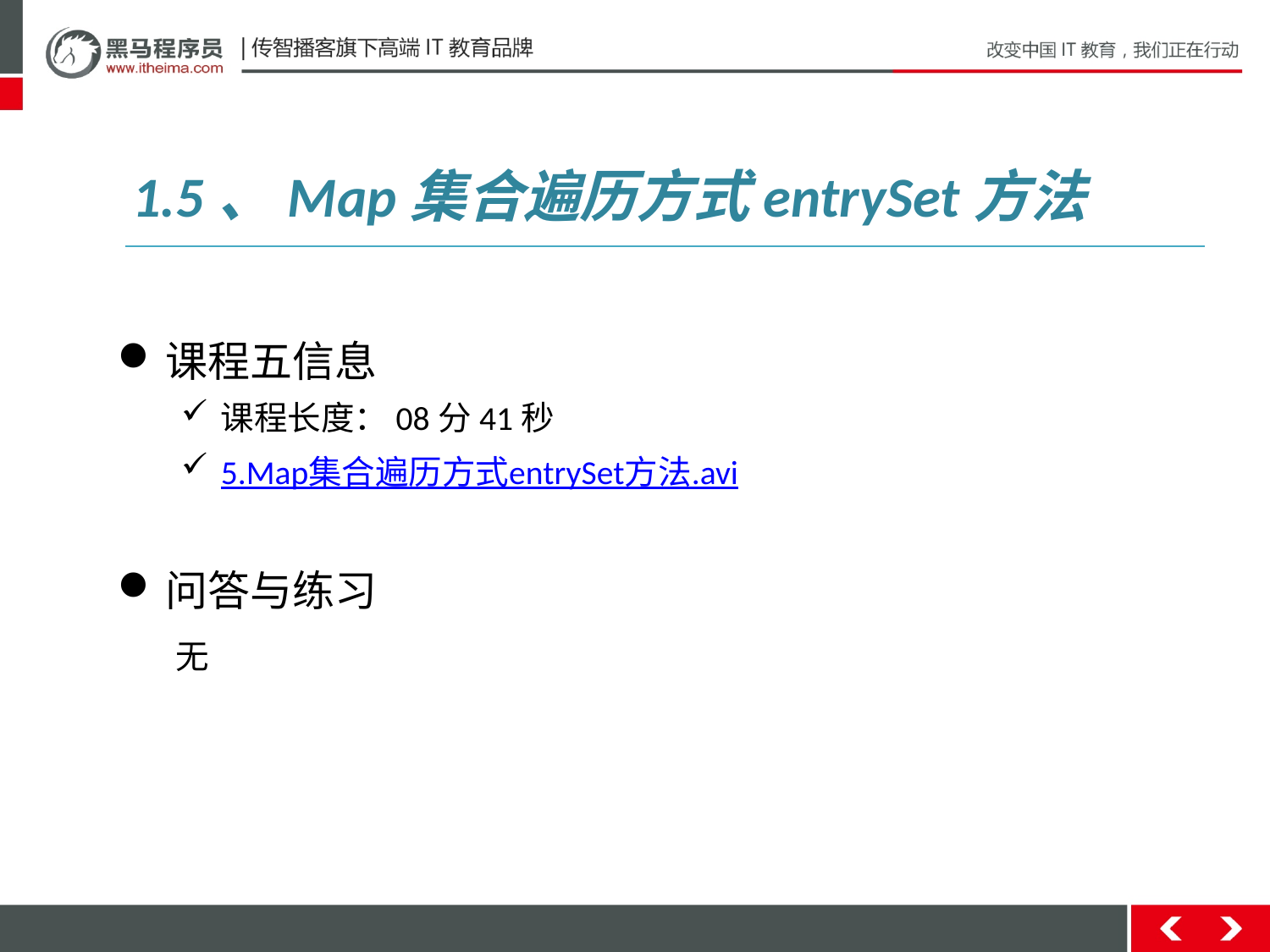

1.5、Map集合遍历方式entrySet方法

课程五信息
课程长度：08分41秒
5.Map集合遍历方式entrySet方法.avi

问答与练习
     无